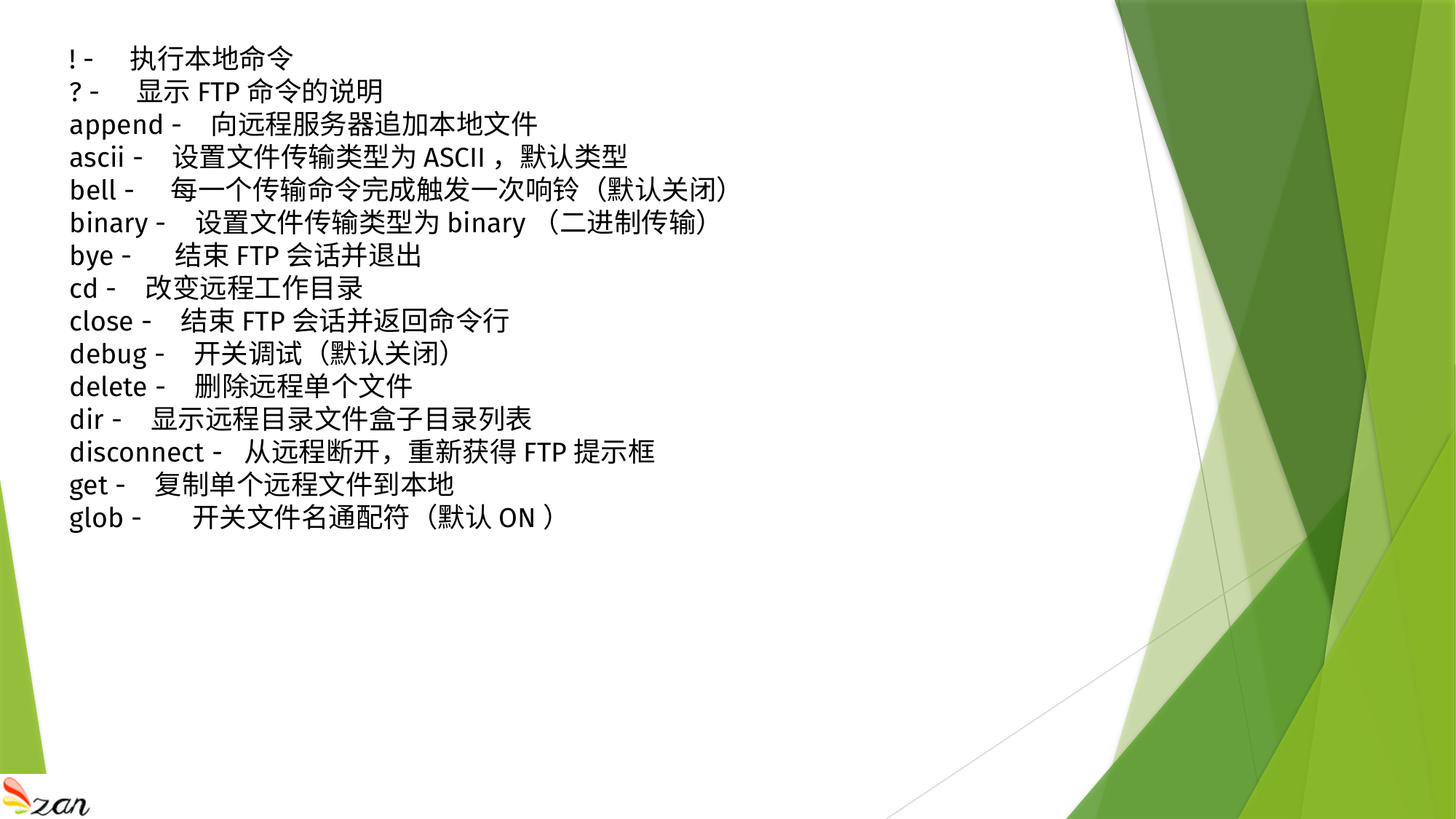

! -    执行本地命令
? -    显示FTP命令的说明
append -   向远程服务器追加本地文件
ascii -   设置文件传输类型为ASCII，默认类型
bell -    每一个传输命令完成触发一次响铃（默认关闭）
binary -   设置文件传输类型为binary（二进制传输）
bye -     结束FTP会话并退出
cd -   改变远程工作目录
close -   结束FTP会话并返回命令行
debug -   开关调试（默认关闭）
delete -   删除远程单个文件
dir -   显示远程目录文件盒子目录列表
disconnect -  从远程断开，重新获得FTP提示框
get -   复制单个远程文件到本地
glob -      开关文件名通配符（默认ON）